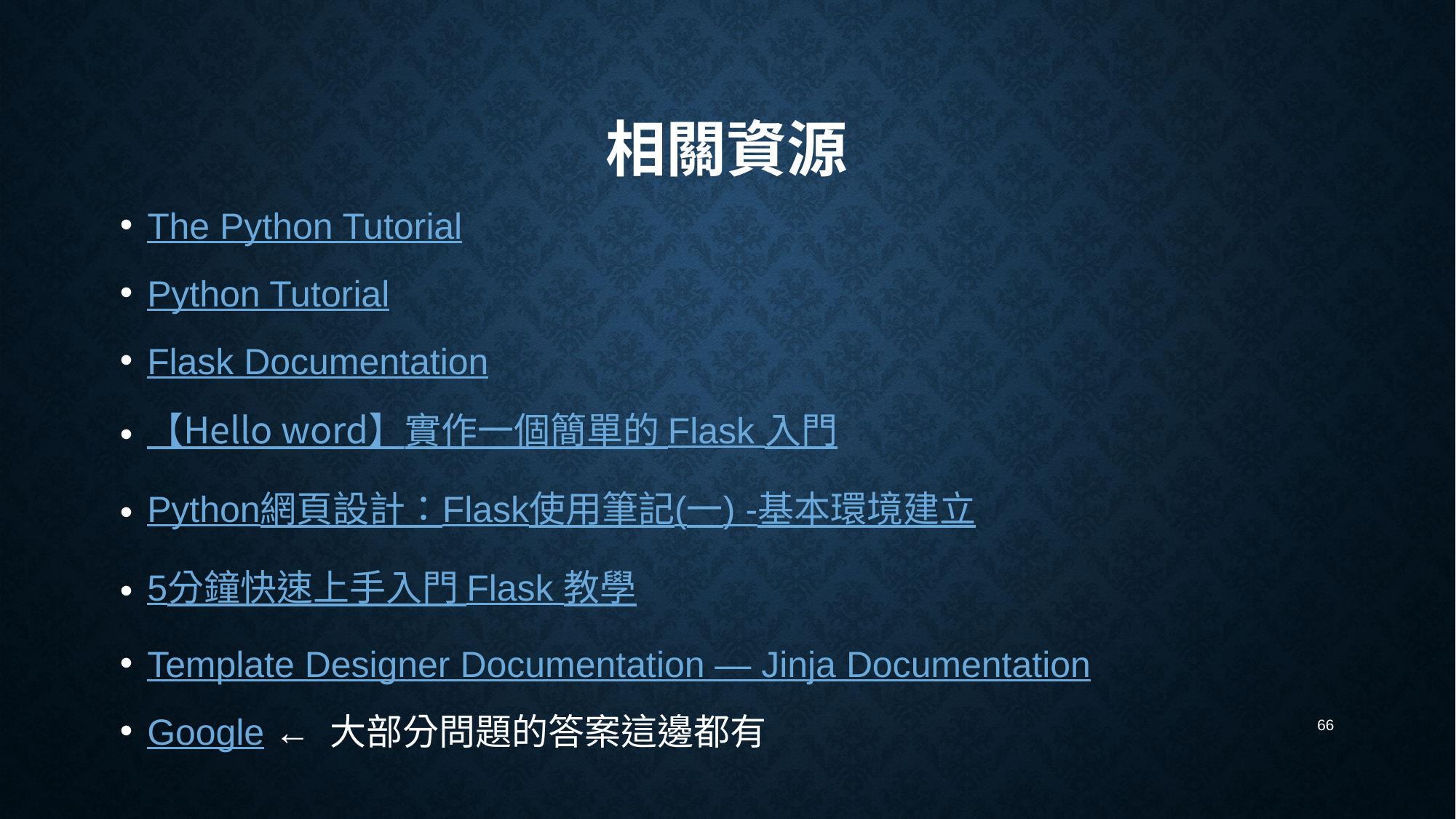

# 相關資源
The Python Tutorial
Python Tutorial
Flask Documentation
【Hello word】實作一個簡單的 Flask 入門
Python網頁設計：Flask使用筆記(一) -基本環境建立
5分鐘快速上手入門 Flask 教學
Template Designer Documentation — Jinja Documentation
Google ← 大部分問題的答案這邊都有

66